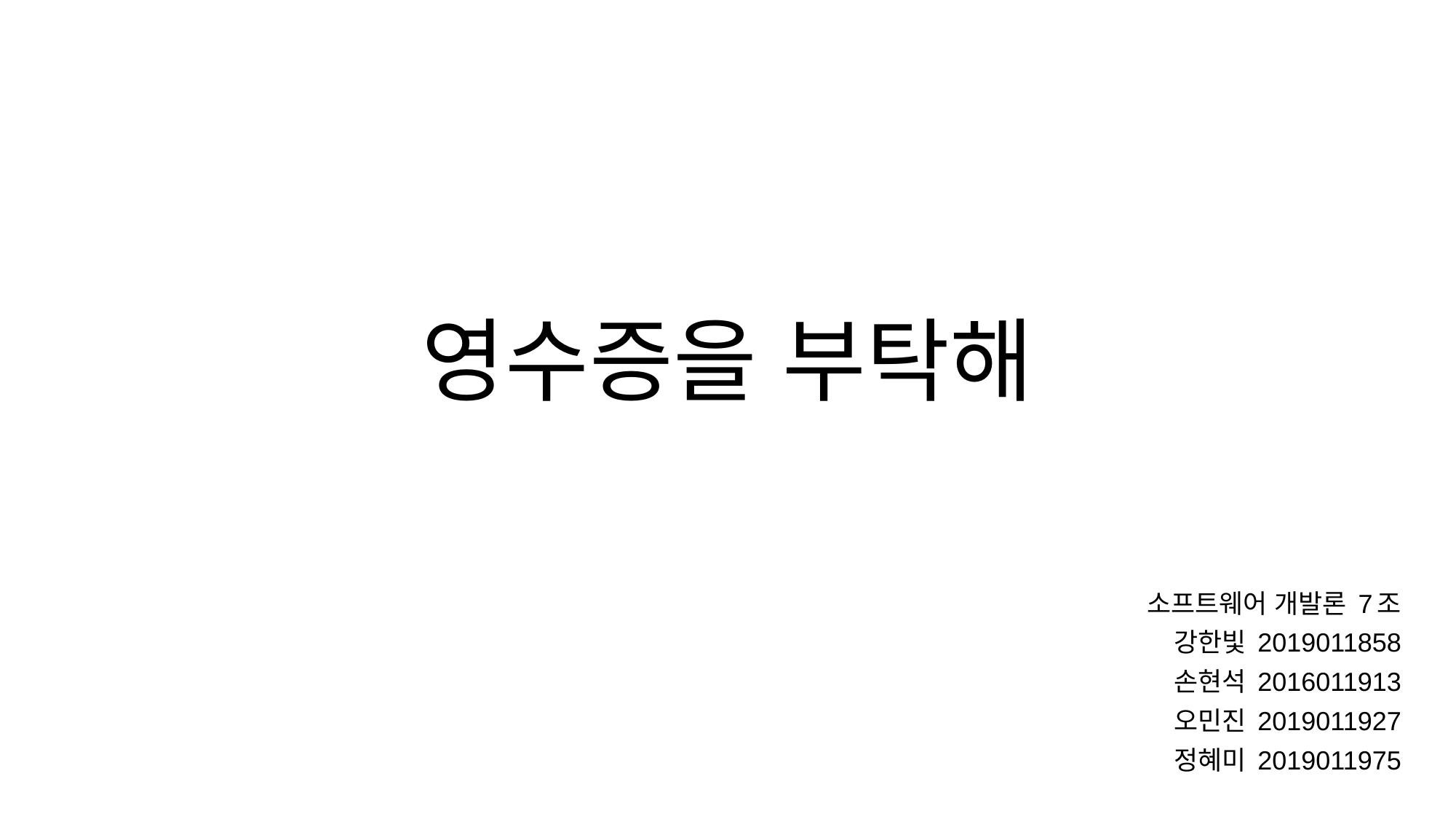

# 영수증을 부탁해
소프트웨어 개발론 7조
강한빛 2019011858
손현석 2016011913
오민진 2019011927
정혜미 2019011975